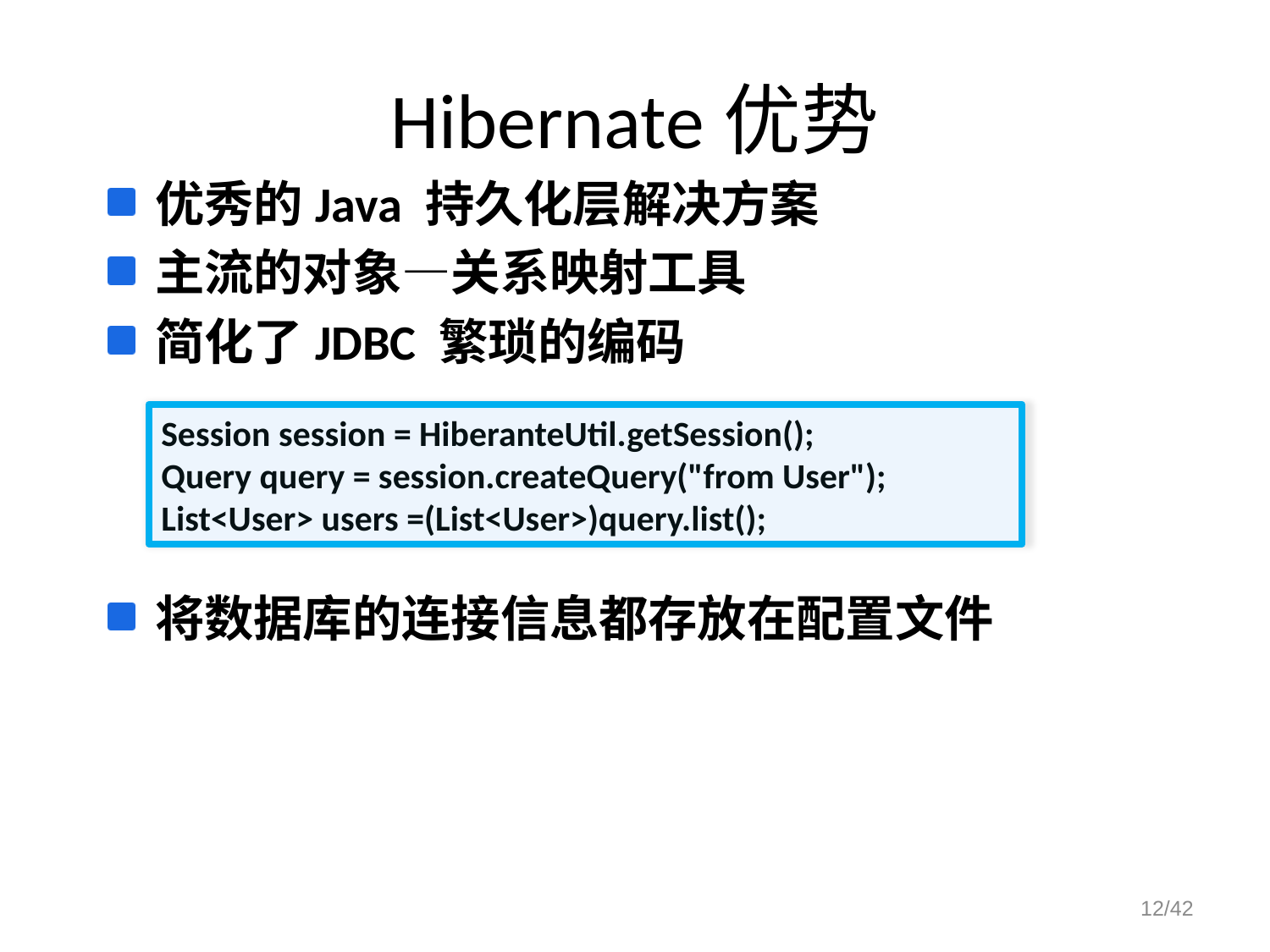

# Hibernate优势
优秀的Java 持久化层解决方案
主流的对象—关系映射工具
简化了JDBC 繁琐的编码

将数据库的连接信息都存放在配置文件

Session session = HiberanteUtil.getSession();
Query query = session.createQuery("from User");
List<User> users =(List<User>)query.list();
12/42